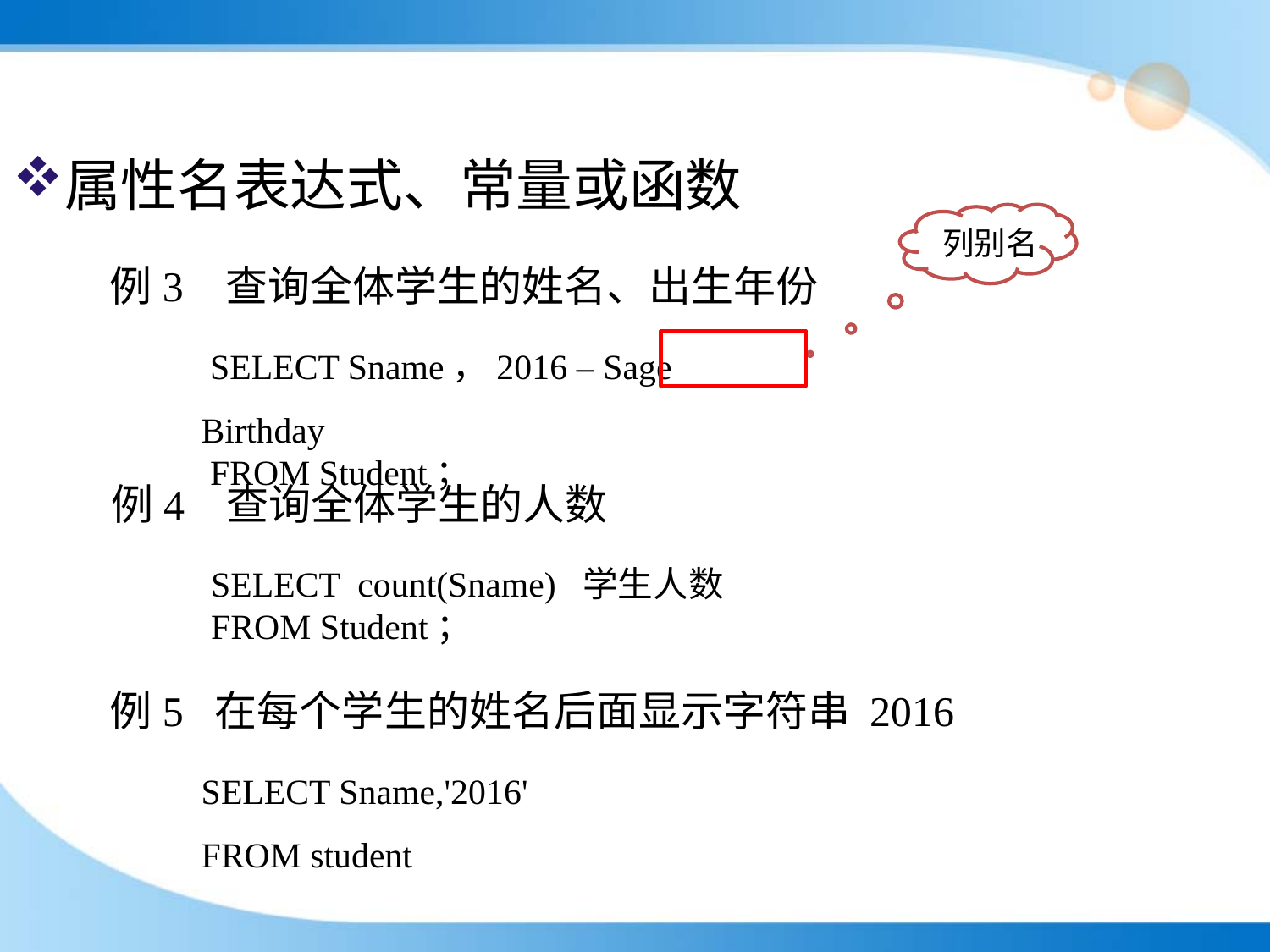

属性名表达式、常量或函数

列别名
例3   查询全体学生的姓名、出生年份
 SELECT Sname，2016 – Sage  Birthday
 FROM Student；

例4   查询全体学生的人数
 SELECT  count(Sname)  学生人数
 FROM Student；
例5  在每个学生的姓名后面显示字符串 2016
SELECT Sname,'2016'
FROM student